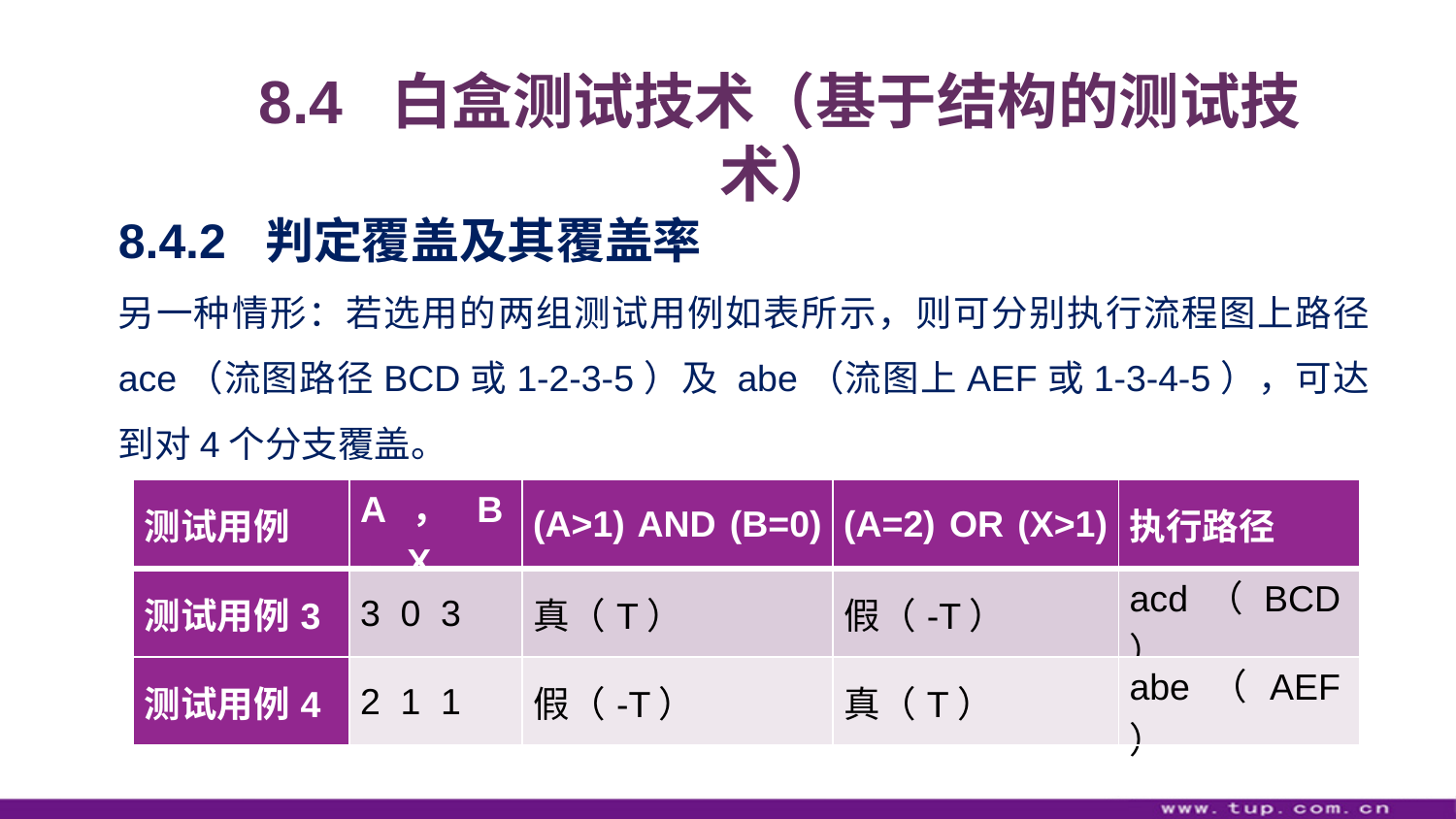

8.4  白盒测试技术（基于结构的测试技术）

8.4.2  判定覆盖及其覆盖率
另一种情形：若选用的两组测试用例如表所示，则可分别执行流程图上路径 ace（流图路径BCD或1-2-3-5）及 abe（流图上AEF或1-3-4-5），可达到对4个分支覆盖。
| 测试用例 | A，B，X | (A>1) AND (B=0) | (A=2) OR (X>1) | 执行路径 |
| --- | --- | --- | --- | --- |
| 测试用例3 | 3 0 3 | 真（T） | 假（-T） | acd（BCD） |
| 测试用例4 | 2 1 1 | 假（-T） | 真（T） | abe（AEF） |